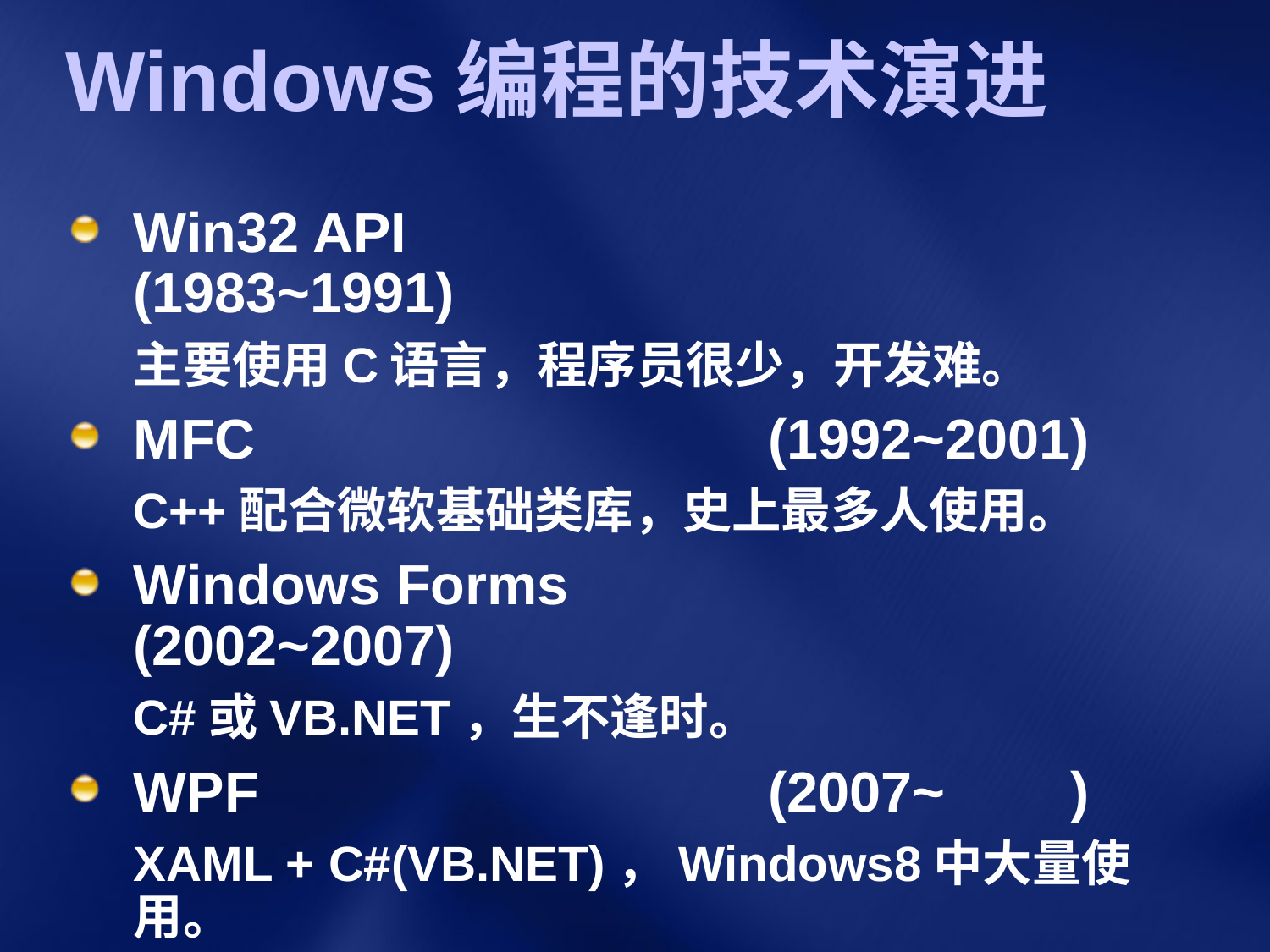

# Windows编程的技术演进
Win32 API 				(1983~1991)
主要使用C语言，程序员很少，开发难。
MFC					(1992~2001)
C++配合微软基础类库，史上最多人使用。
Windows Forms			(2002~2007)
C#或VB.NET，生不逢时。
WPF					(2007~        )
XAML + C#(VB.NET)，Windows8中大量使用。